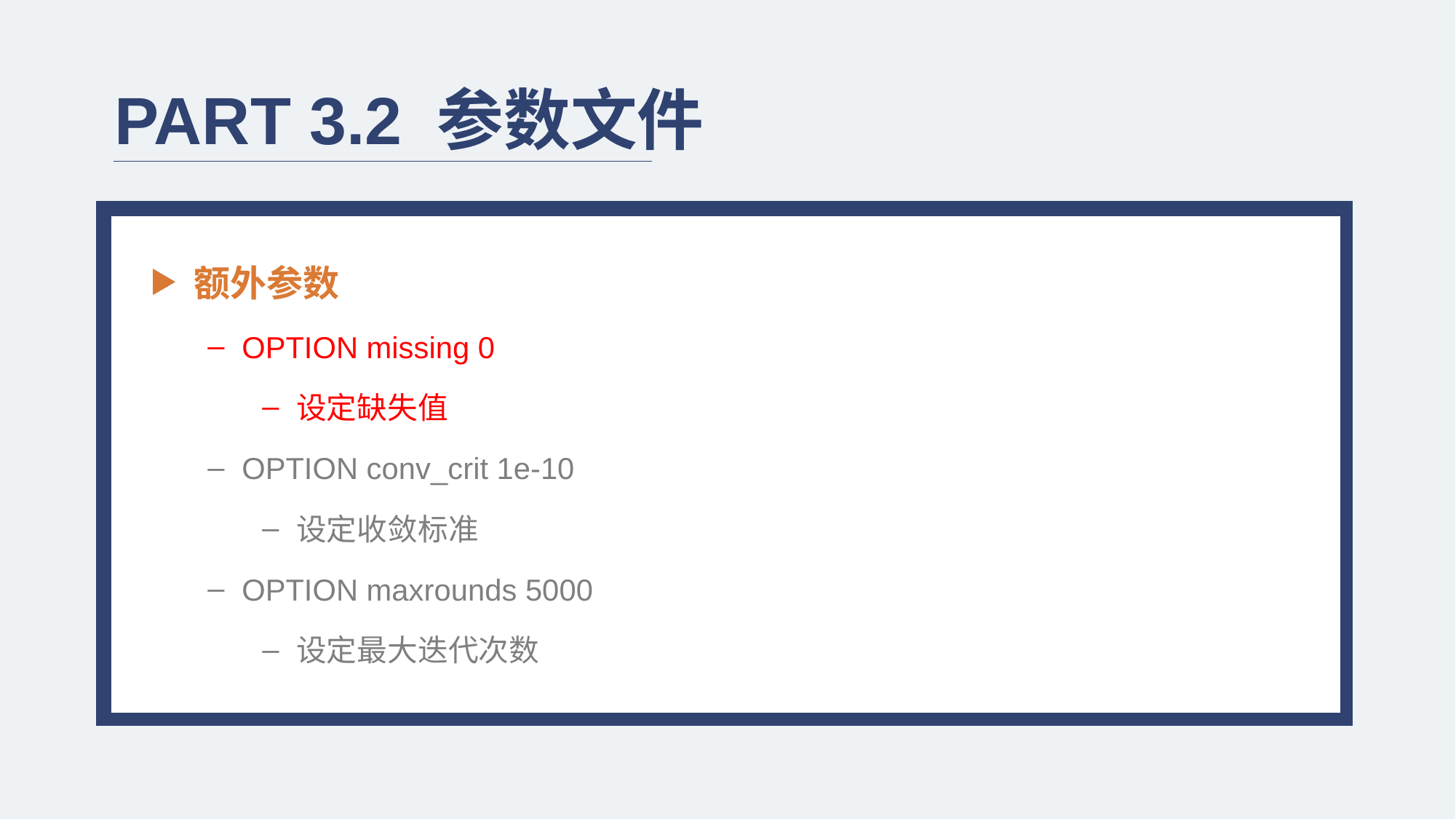

PART 3.2 参数文件

额外参数
OPTION missing 0
设定缺失值
OPTION conv_crit 1e-10
设定收敛标准
OPTION maxrounds 5000
设定最大迭代次数